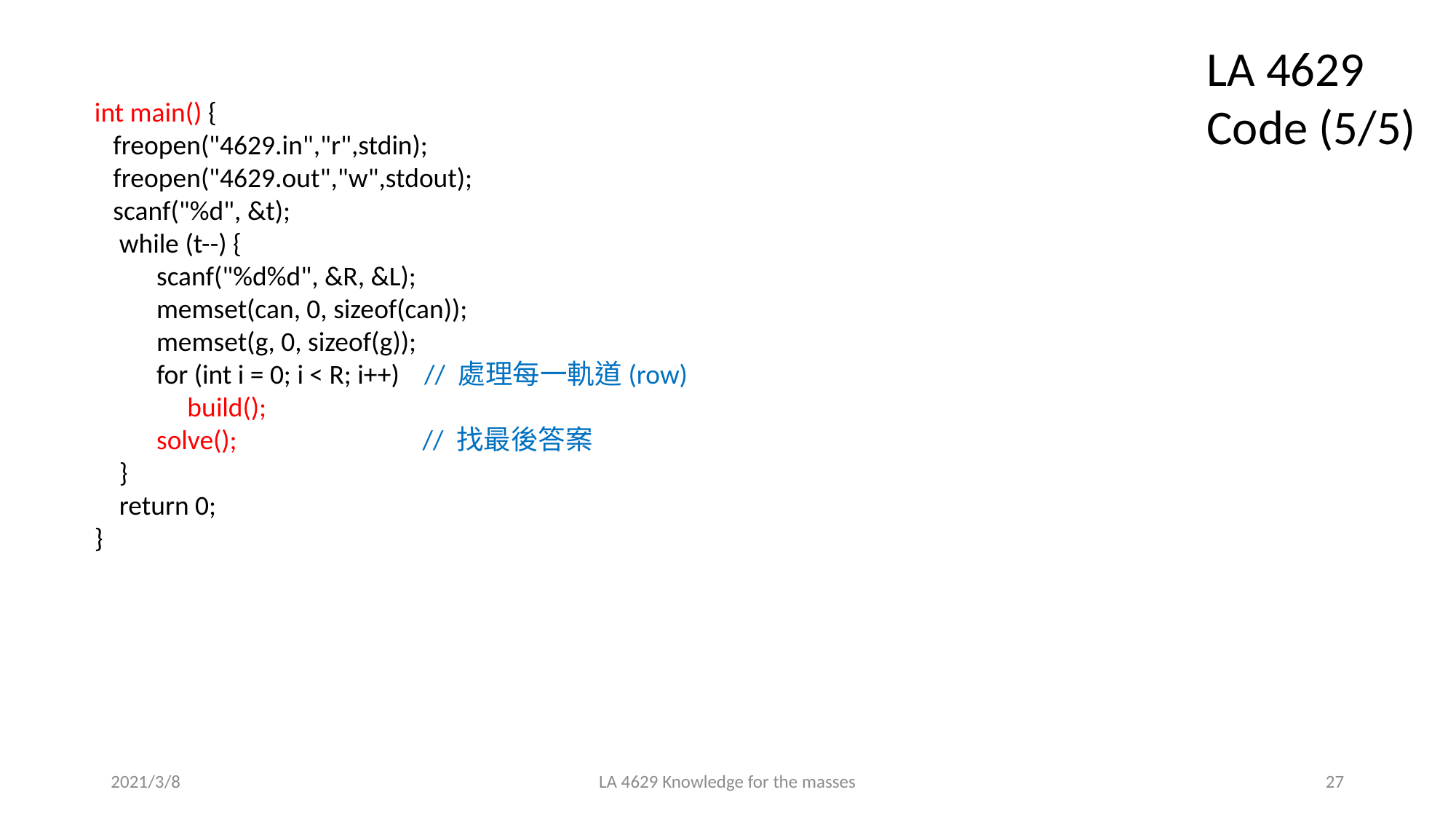

LA 4629 Code (5/5)
int main() {
   freopen("4629.in","r",stdin);
   freopen("4629.out","w",stdout);
   scanf("%d", &t);
    while (t--) {
          scanf("%d%d", &R, &L);
          memset(can, 0, sizeof(can));
          memset(g, 0, sizeof(g));
          for (int i = 0; i < R; i++)    // 處理每一軌道(row)
               build();
          solve();                              // 找最後答案
    }
    return 0;
}
2021/3/8
LA 4629 Knowledge for the masses
27